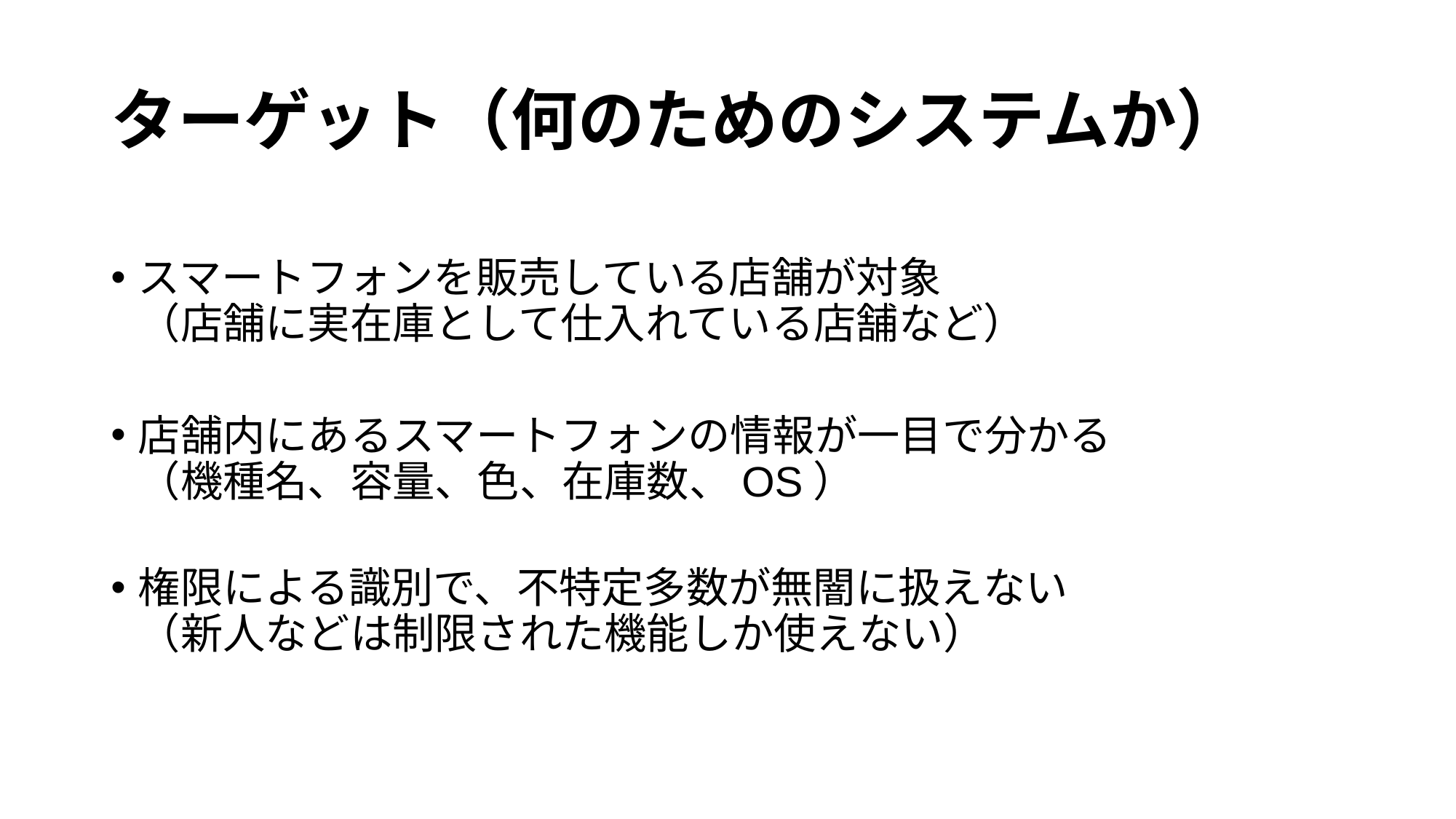

# ターゲット（何のためのシステムか）
スマートフォンを販売している店舗が対象
（店舗に実在庫として仕入れている店舗など）
店舗内にあるスマートフォンの情報が一目で分かる
（機種名、容量、色、在庫数、OS）
権限による識別で、不特定多数が無闇に扱えない
（新人などは制限された機能しか使えない）